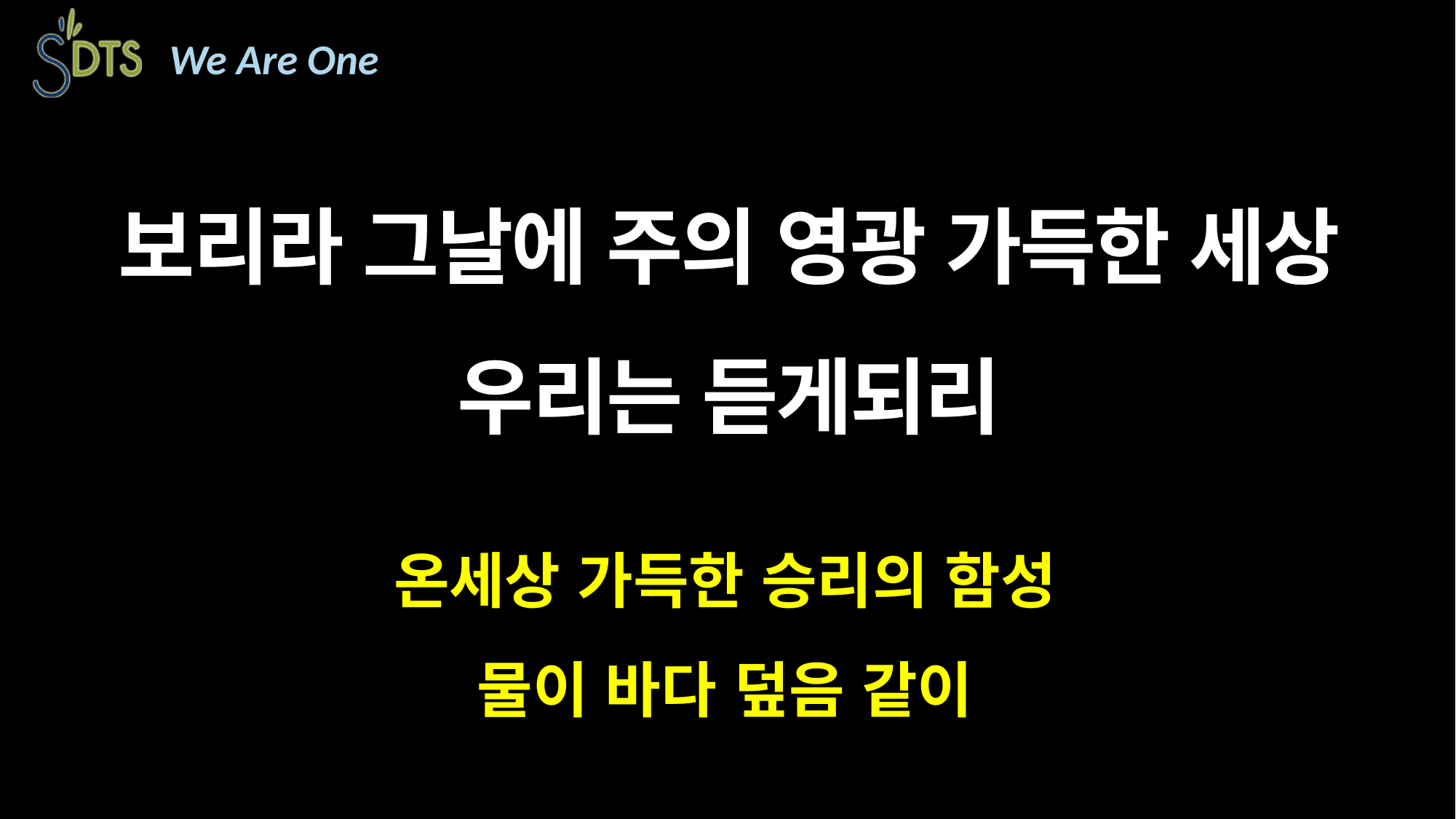

보리라 그날에 주의 영광 가득한 세상
우리는 듣게되리
온세상 가득한 승리의 함성
물이 바다 덮음 같이